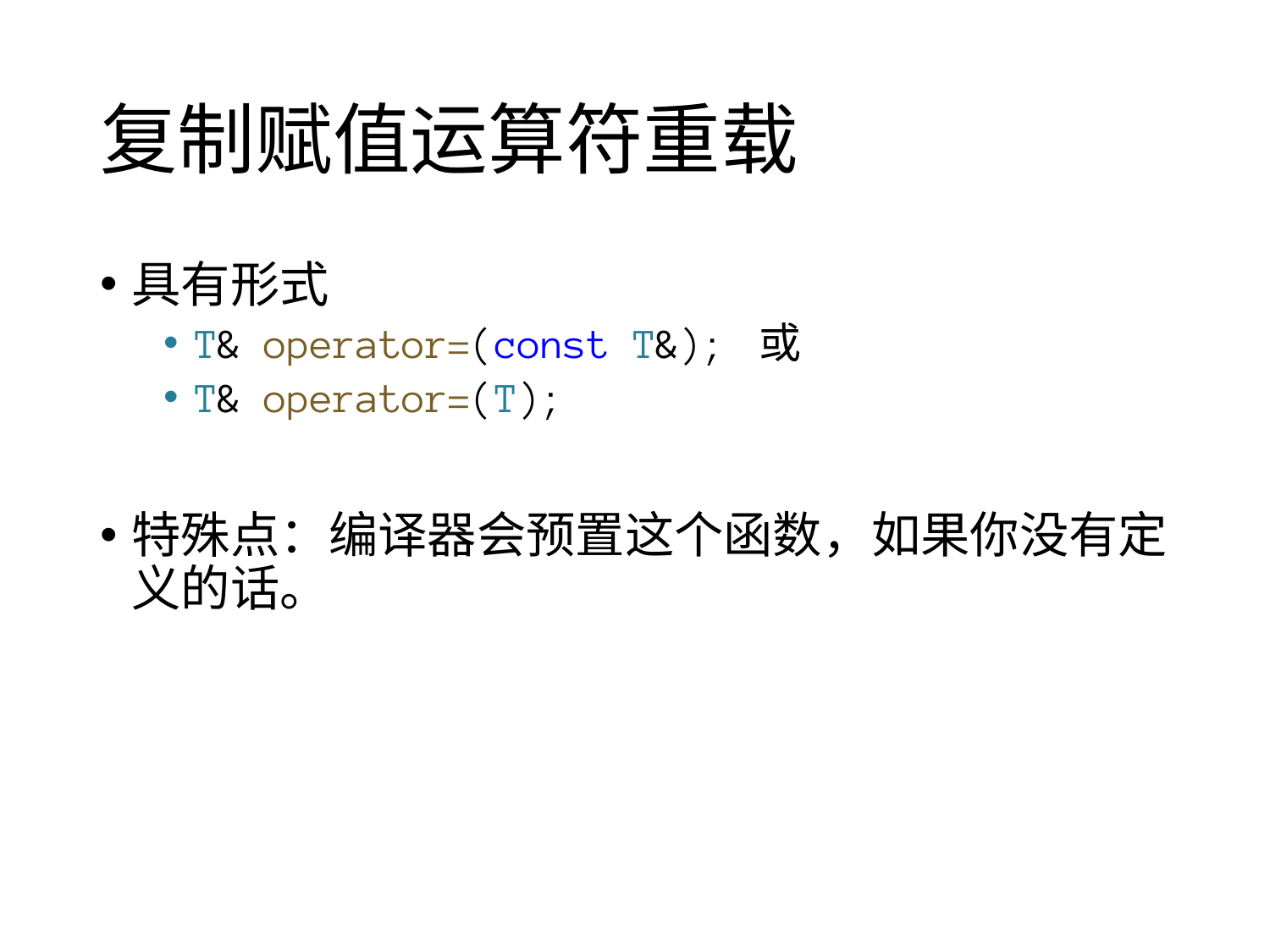

# 复制赋值运算符重载
具有形式
T& operator=(const T&); 或
T& operator=(T);

特殊点：编译器会预置这个函数，如果你没有定义的话。